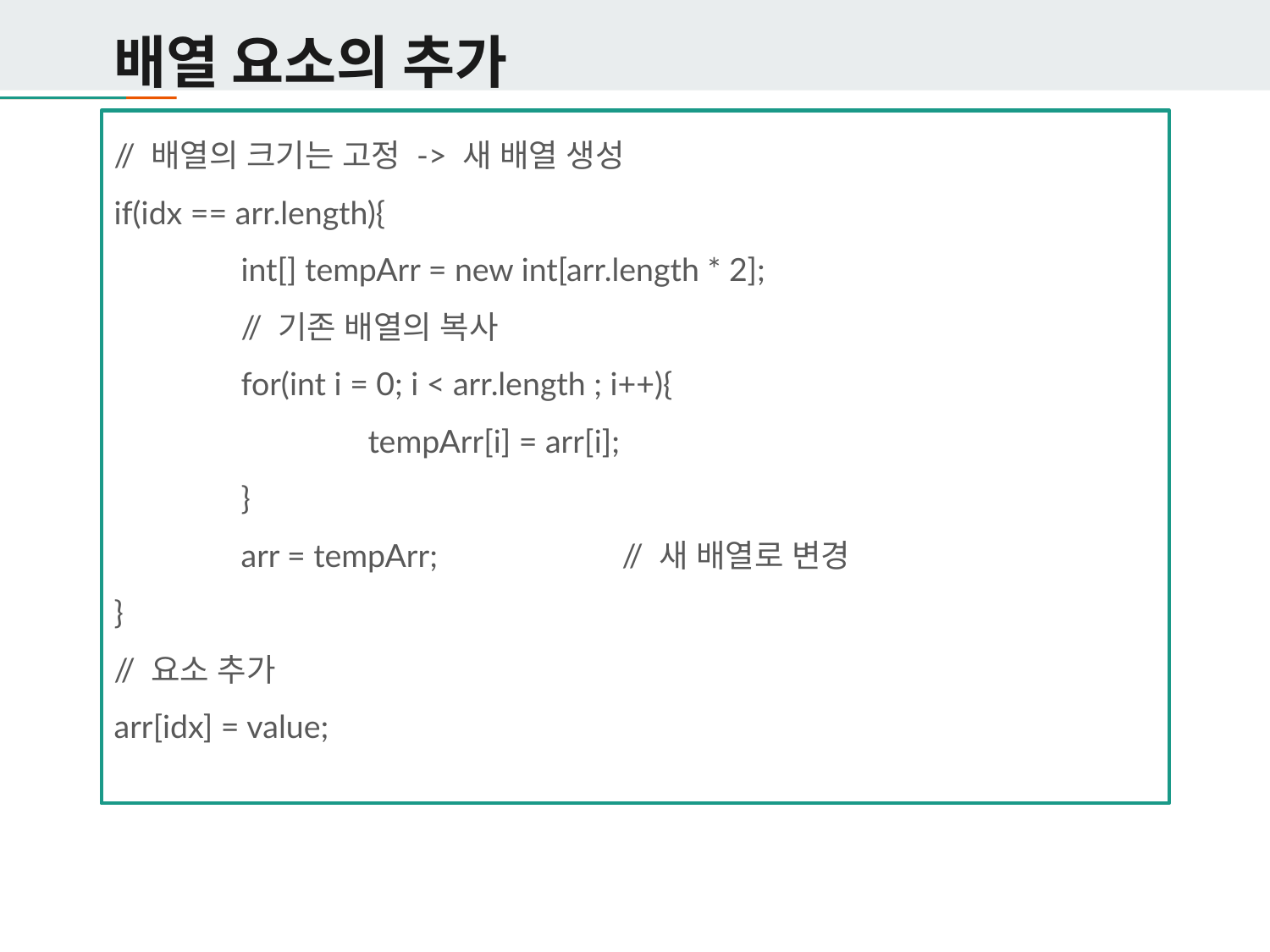

# 배열 요소의 추가
// 배열의 크기는 고정 -> 새 배열 생성
if(idx == arr.length){
	int[] tempArr = new int[arr.length * 2];
	// 기존 배열의 복사
	for(int i = 0; i < arr.length ; i++){
		tempArr[i] = arr[i];
	}
	arr = tempArr;		// 새 배열로 변경
}
// 요소 추가
arr[idx] = value;